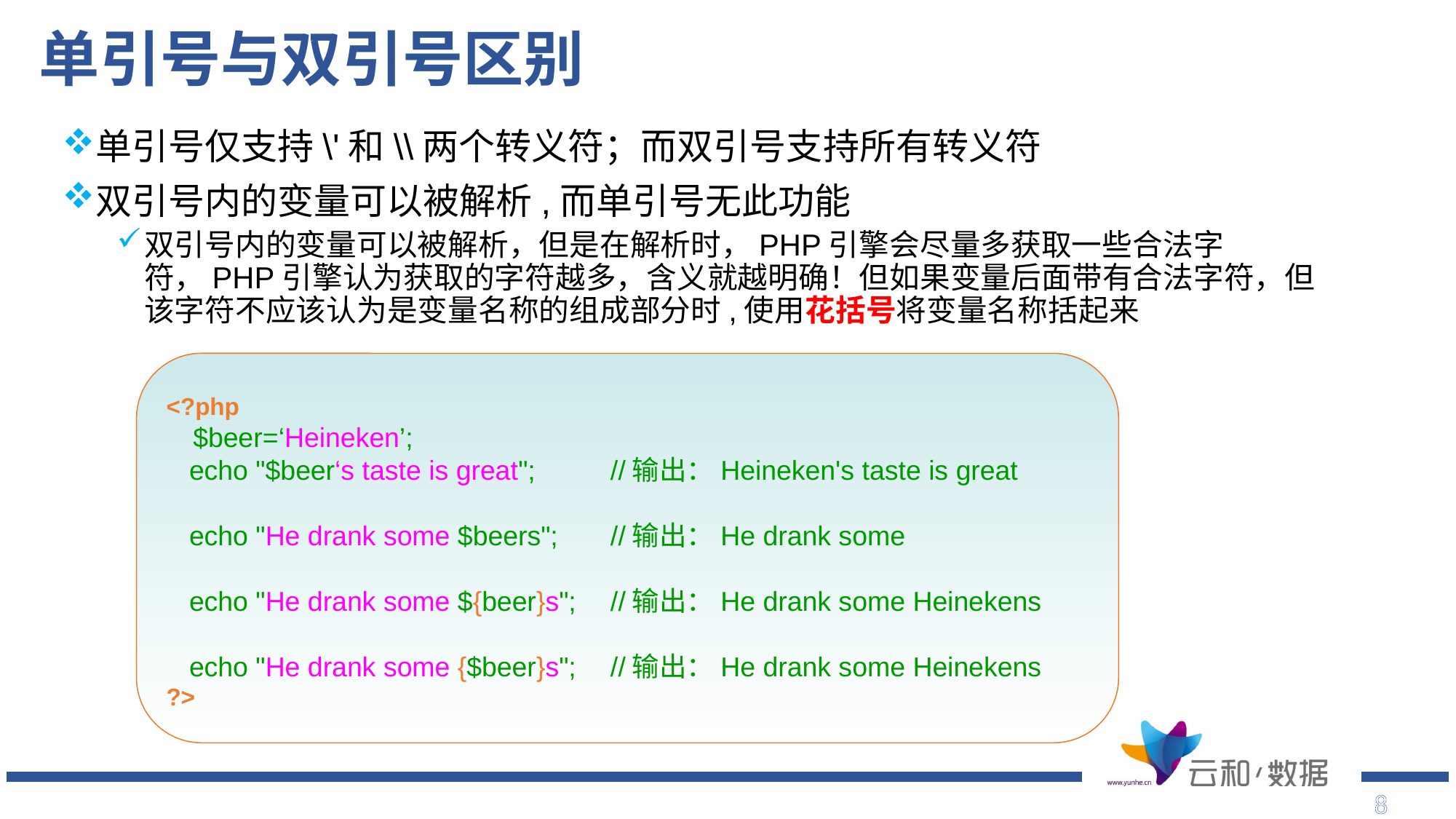

# 单引号与双引号区别
单引号仅支持\'和\\两个转义符；而双引号支持所有转义符
双引号内的变量可以被解析,而单引号无此功能
双引号内的变量可以被解析，但是在解析时，PHP引擎会尽量多获取一些合法字符，PHP引擎认为获取的字符越多，含义就越明确！但如果变量后面带有合法字符，但该字符不应该认为是变量名称的组成部分时,使用花括号将变量名称括起来
<?php
    $beer=‘Heineken’;
   echo "$beer‘s taste is great";  	 //输出：Heineken's taste is great

   echo "He drank some $beers";	 //输出：He drank some

   echo "He drank some ${beer}s";	 //输出：He drank some Heinekens

   echo "He drank some {$beer}s";	 //输出：He drank some Heinekens
?>